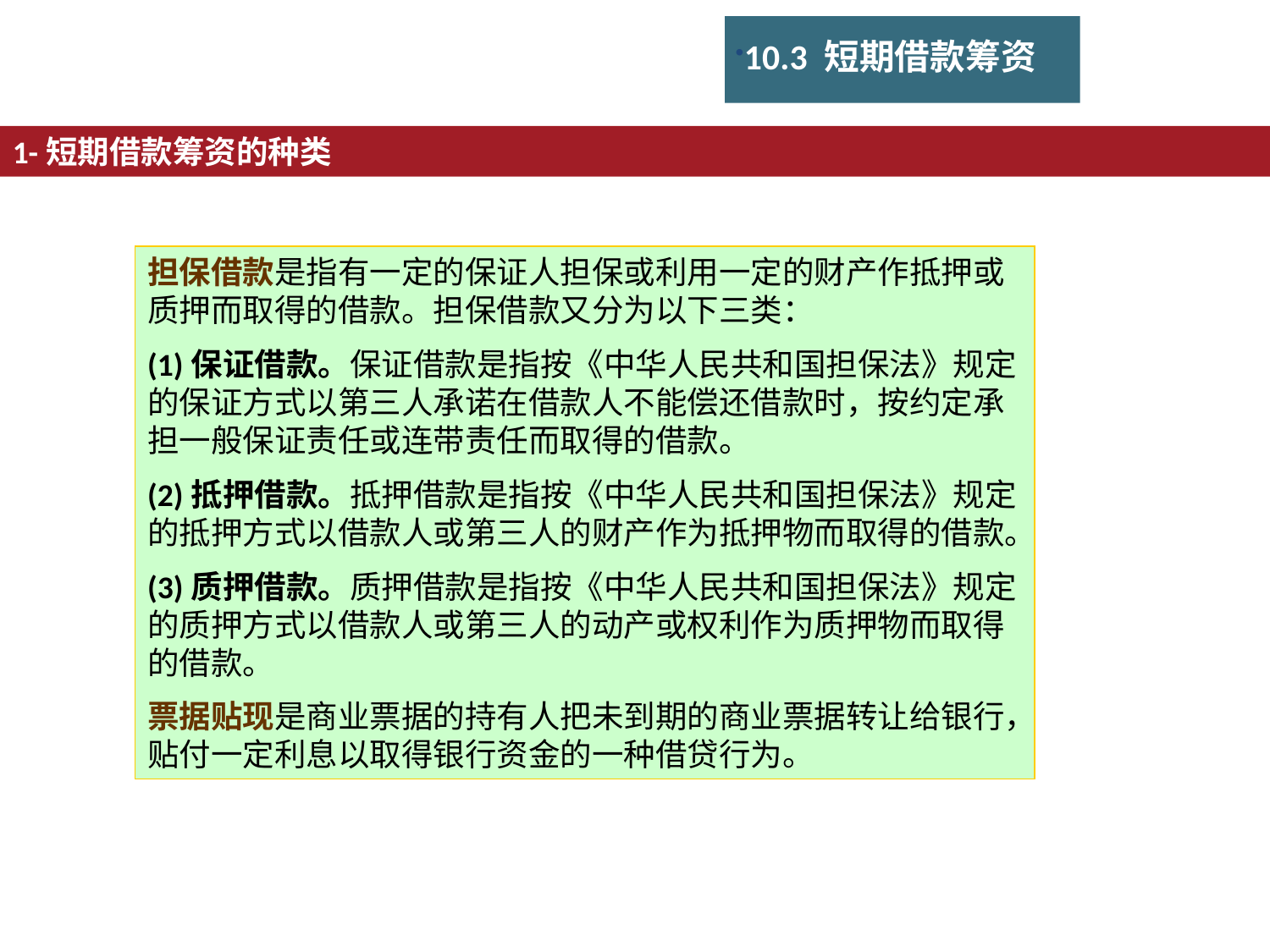

10.3 短期借款筹资
1-短期借款筹资的种类
担保借款是指有一定的保证人担保或利用一定的财产作抵押或质押而取得的借款。担保借款又分为以下三类：
(1)保证借款。保证借款是指按《中华人民共和国担保法》规定的保证方式以第三人承诺在借款人不能偿还借款时，按约定承担一般保证责任或连带责任而取得的借款。
(2)抵押借款。抵押借款是指按《中华人民共和国担保法》规定的抵押方式以借款人或第三人的财产作为抵押物而取得的借款。
(3)质押借款。质押借款是指按《中华人民共和国担保法》规定的质押方式以借款人或第三人的动产或权利作为质押物而取得的借款。
票据贴现是商业票据的持有人把未到期的商业票据转让给银行，贴付一定利息以取得银行资金的一种借贷行为。